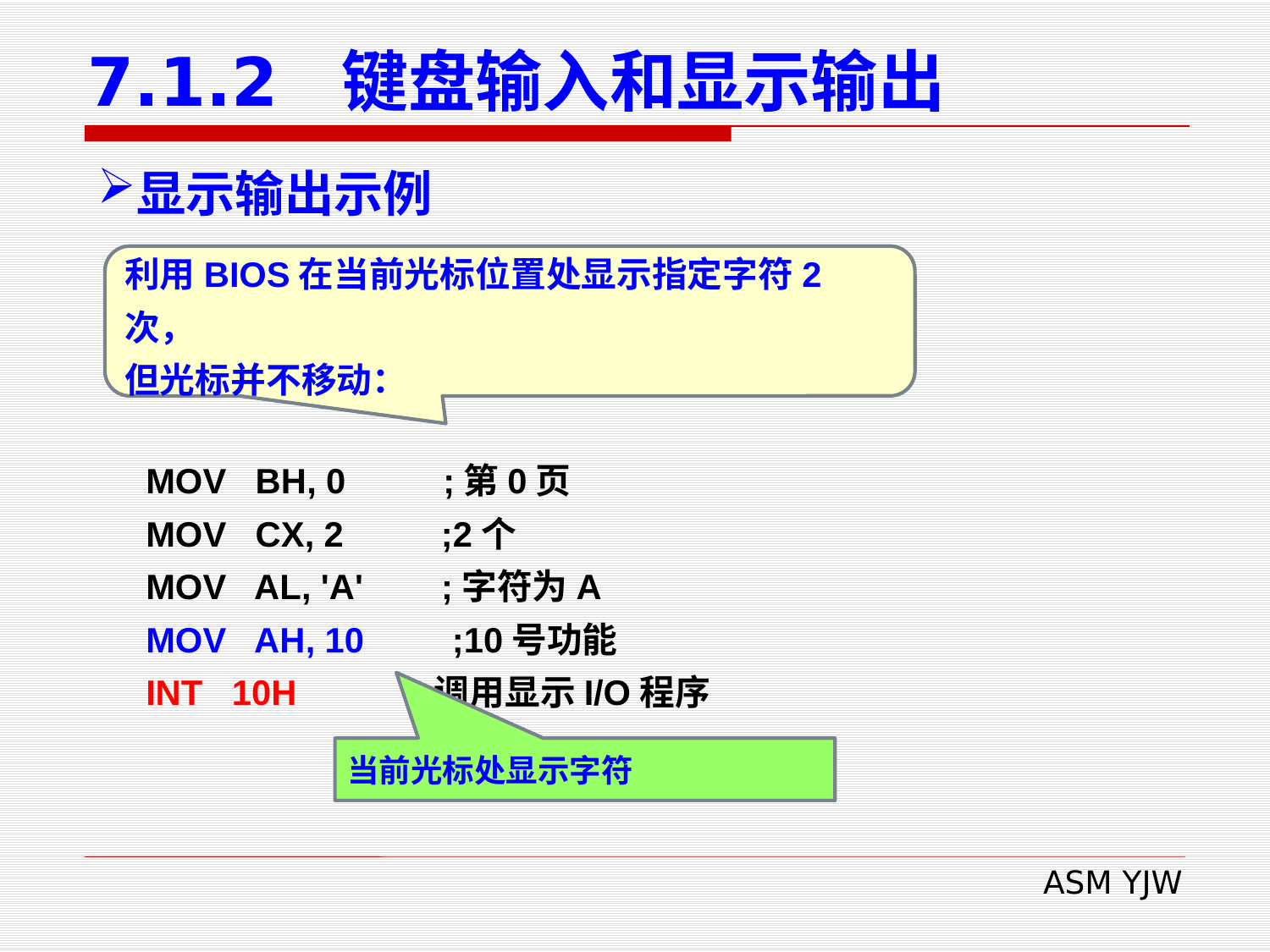

# 7.1.2  键盘输入和显示输出
显示输出示例
利用BIOS在当前光标位置处显示指定字符2次，
但光标并不移动：

    MOV   BH, 0          ;第0页
    MOV   CX, 2          ;2个
    MOV   AL, 'A'        ;字符为A
    MOV   AH, 10         ;10号功能
    INT   10H            ;调用显示I/O程序
当前光标处显示字符